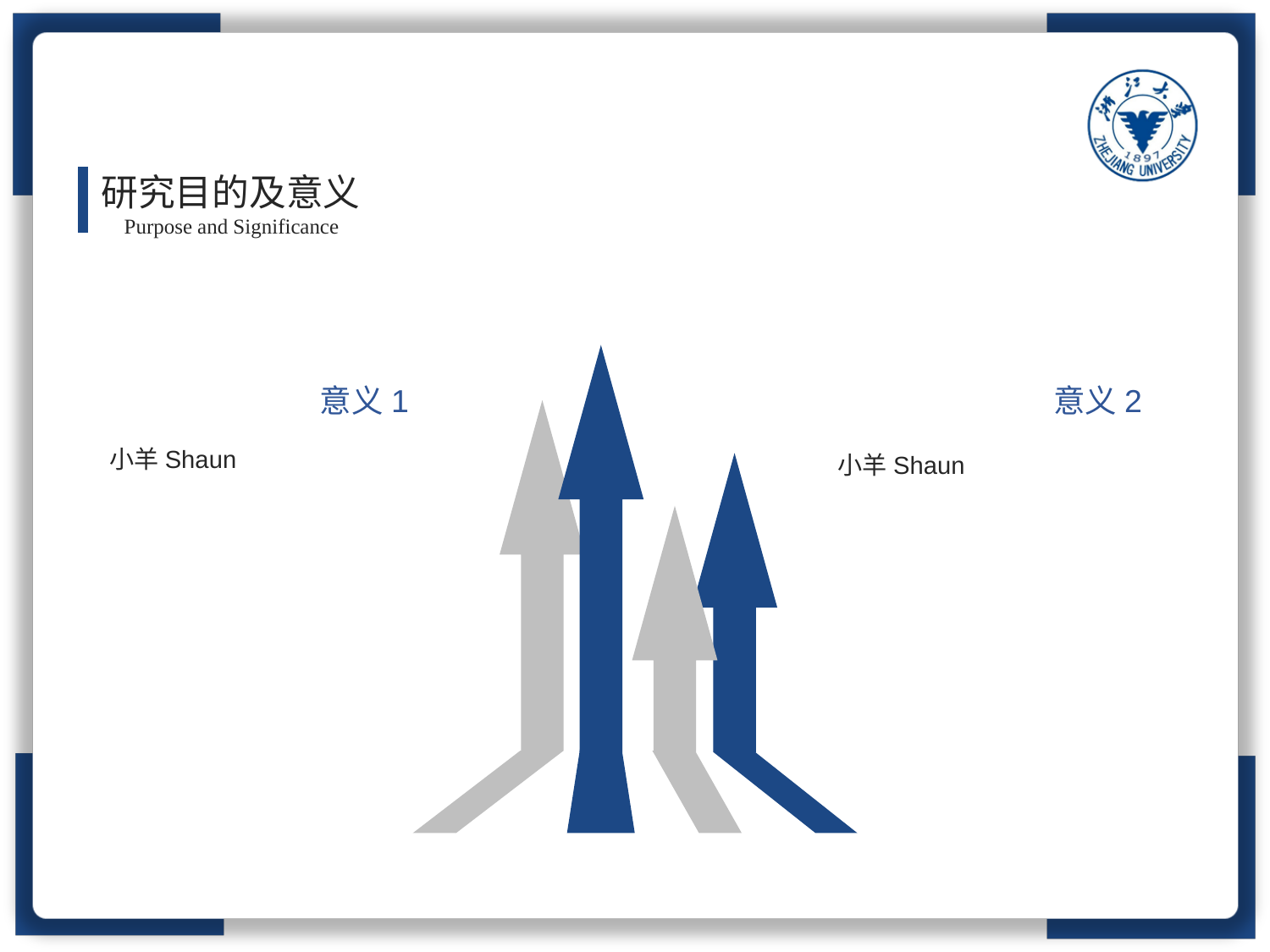

研究目的及意义
Purpose and Significance

意义1
意义2

小羊Shaun
小羊Shaun